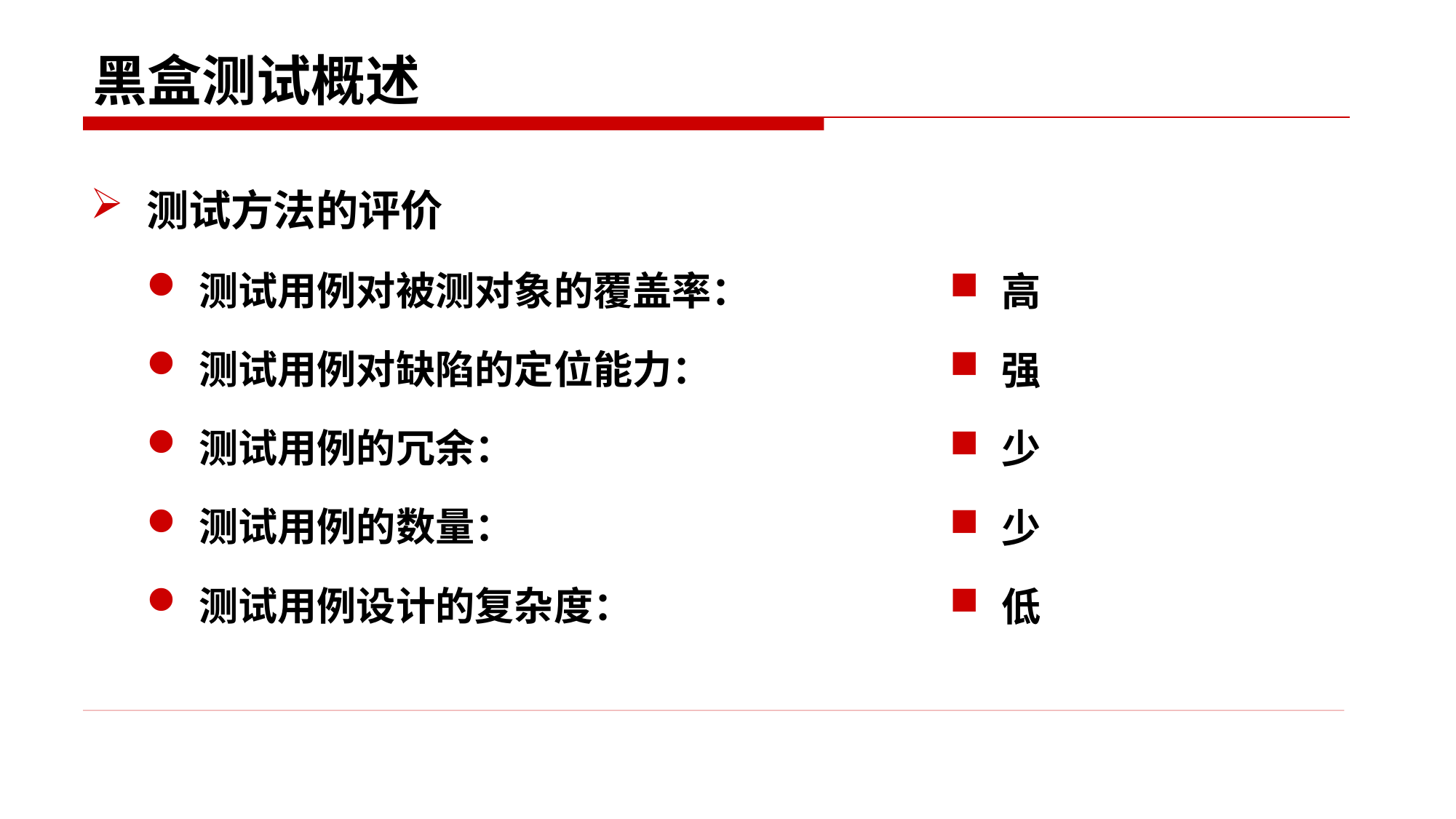

# 黑盒测试概述
测试方法的评价
测试用例对被测对象的覆盖率：
测试用例对缺陷的定位能力：
测试用例的冗余：
测试用例的数量：
测试用例设计的复杂度：
高
强
少
少
低